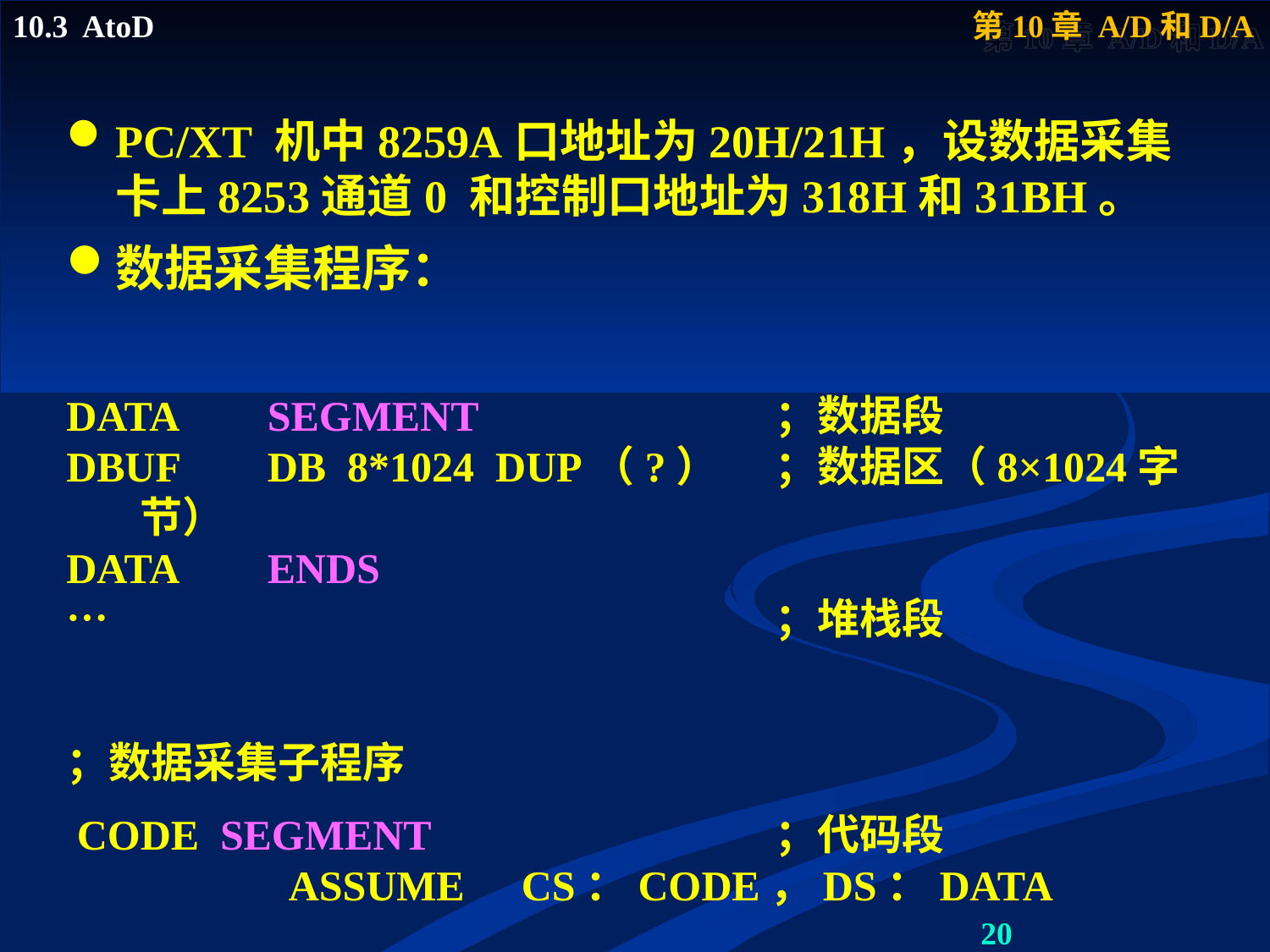

PC/XT 机中8259A口地址为20H/21H，设数据采集卡上8253通道0 和控制口地址为318H和31BH。
数据采集程序：

DATA	SEGMENT			；数据段
DBUF	DB  8*1024  DUP（?）    	；数据区（8×1024字节）
DATA	ENDS
…						；堆栈段

；数据采集子程序
 CODE  SEGMENT			；代码段
		  ASSUME	CS：CODE，DS：DATA